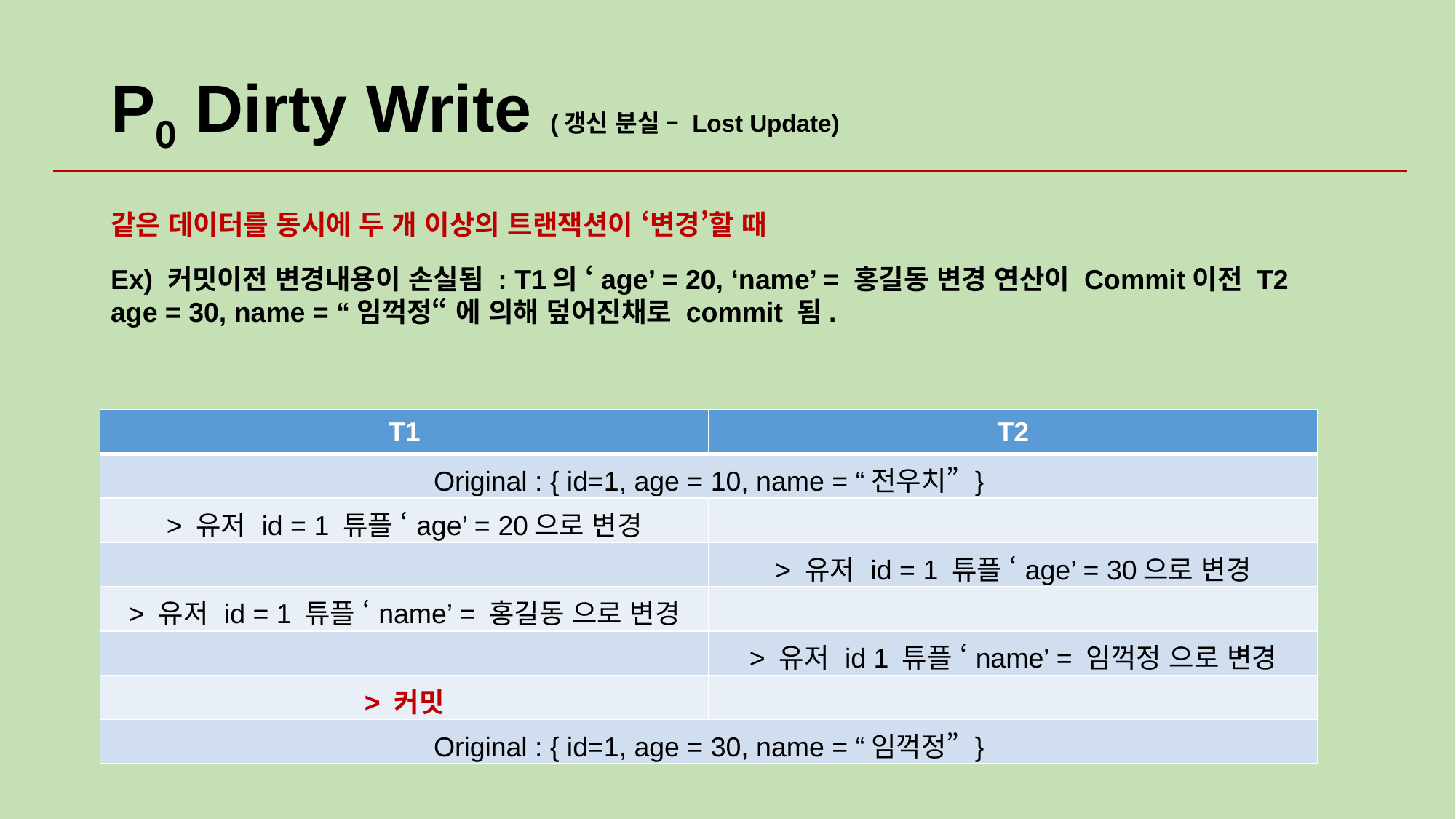

# P0 Dirty Write (갱신 분실 – Lost Update)
같은 데이터를 동시에 두 개 이상의 트랜잭션이 ‘변경’할 때

Ex) 커밋이전 변경내용이 손실됨 : T1의 ‘age’ = 20, ‘name’ = 홍길동 변경 연산이 Commit이전 T2 age = 30, name = “임꺽정“ 에 의해 덮어진채로 commit 됨.
| T1 | T2 |
| --- | --- |
| Original : { id=1, age = 10, name = “전우치” } |  |
| > 유저 id = 1 튜플 ‘age’ = 20으로 변경 |  |
|  | > 유저 id = 1 튜플 ‘age’ = 30으로 변경 |
| > 유저 id = 1 튜플 ‘name’ = 홍길동 으로 변경 |  |
|  | > 유저 id 1 튜플 ‘name’ = 임꺽정 으로 변경 |
| > 커밋 |  |
| Original : { id=1, age = 30, name = “임꺽정” } |  |